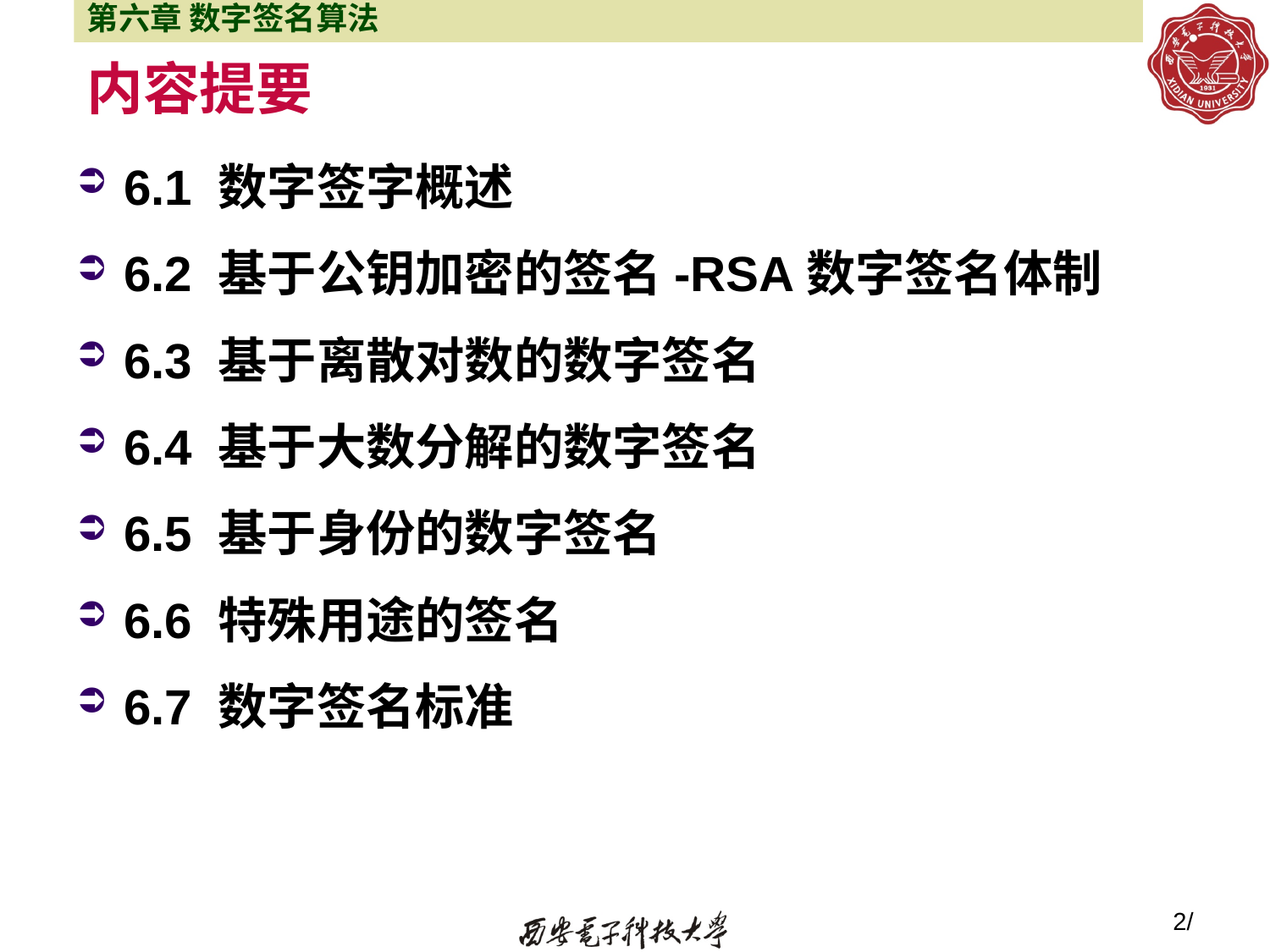

第六章 数字签名算法
# 内容提要
6.1 数字签字概述
6.2 基于公钥加密的签名-RSA数字签名体制
6.3 基于离散对数的数字签名
6.4 基于大数分解的数字签名
6.5 基于身份的数字签名
6.6 特殊用途的签名
6.7 数字签名标准
2/